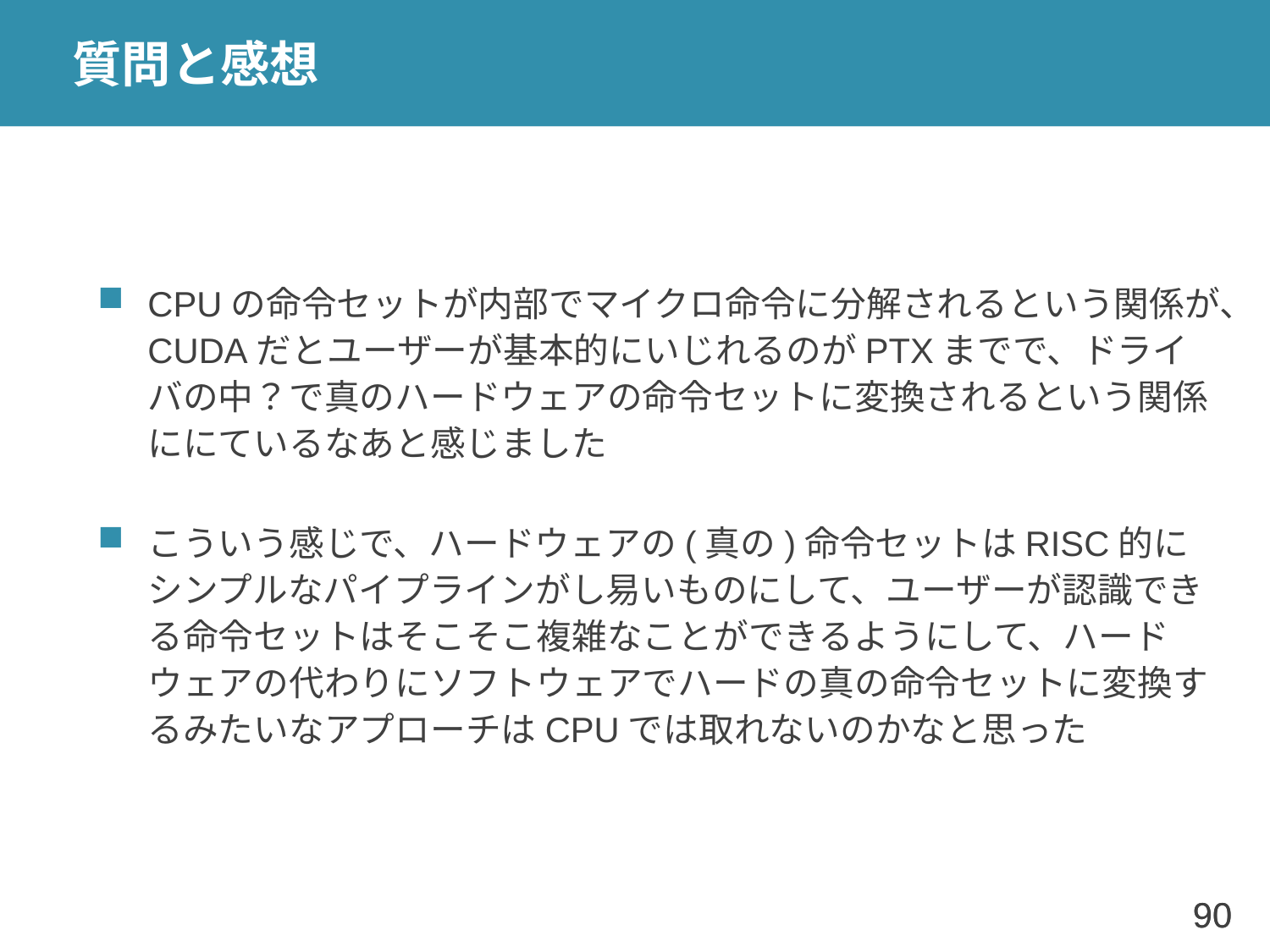

# 質問と感想
CPUの命令セットが内部でマイクロ命令に分解されるという関係が、CUDAだとユーザーが基本的にいじれるのがPTXまでで、ドライバの中？で真のハードウェアの命令セットに変換されるという関係ににているなあと感じました
こういう感じで、ハードウェアの(真の)命令セットはRISC的にシンプルなパイプラインがし易いものにして、ユーザーが認識できる命令セットはそこそこ複雑なことができるようにして、ハードウェアの代わりにソフトウェアでハードの真の命令セットに変換するみたいなアプローチはCPUでは取れないのかなと思った